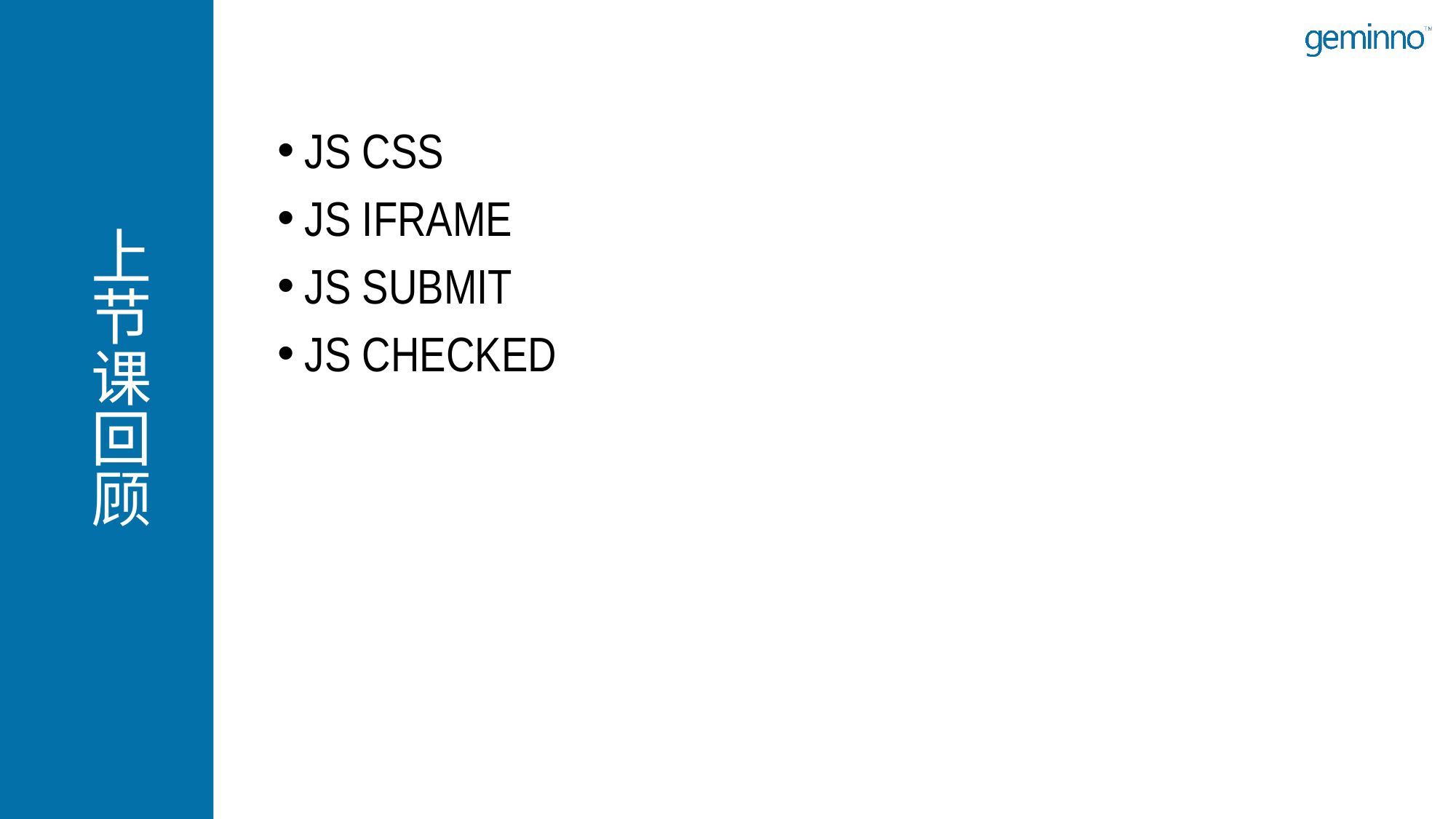

# 上节课回顾
JS CSS
JS IFRAME
JS SUBMIT
JS CHECKED